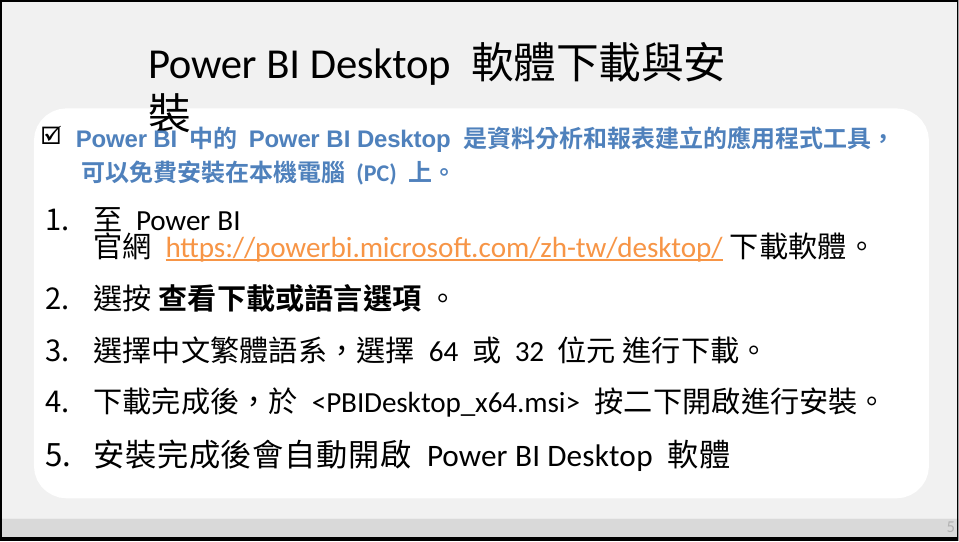

# Power BI Desktop 軟體下載與安裝

Power BI 中的Power BI Desktop 是資料分析和報表建立的應用程式工具，  可以免費安裝在本機電腦(PC) 上。
至Power BI 官網https://powerbi.microsoft.com/zh-tw/desktop/下載軟體。
選按 查看下載或語言選項 。
選擇中文繁體語系，選擇 64 或 32 位元進行下載。
下載完成後，於 <PBIDesktop_x64.msi> 按二下開啟進行安裝。
安裝完成後會自動開啟 Power BI Desktop 軟體

5